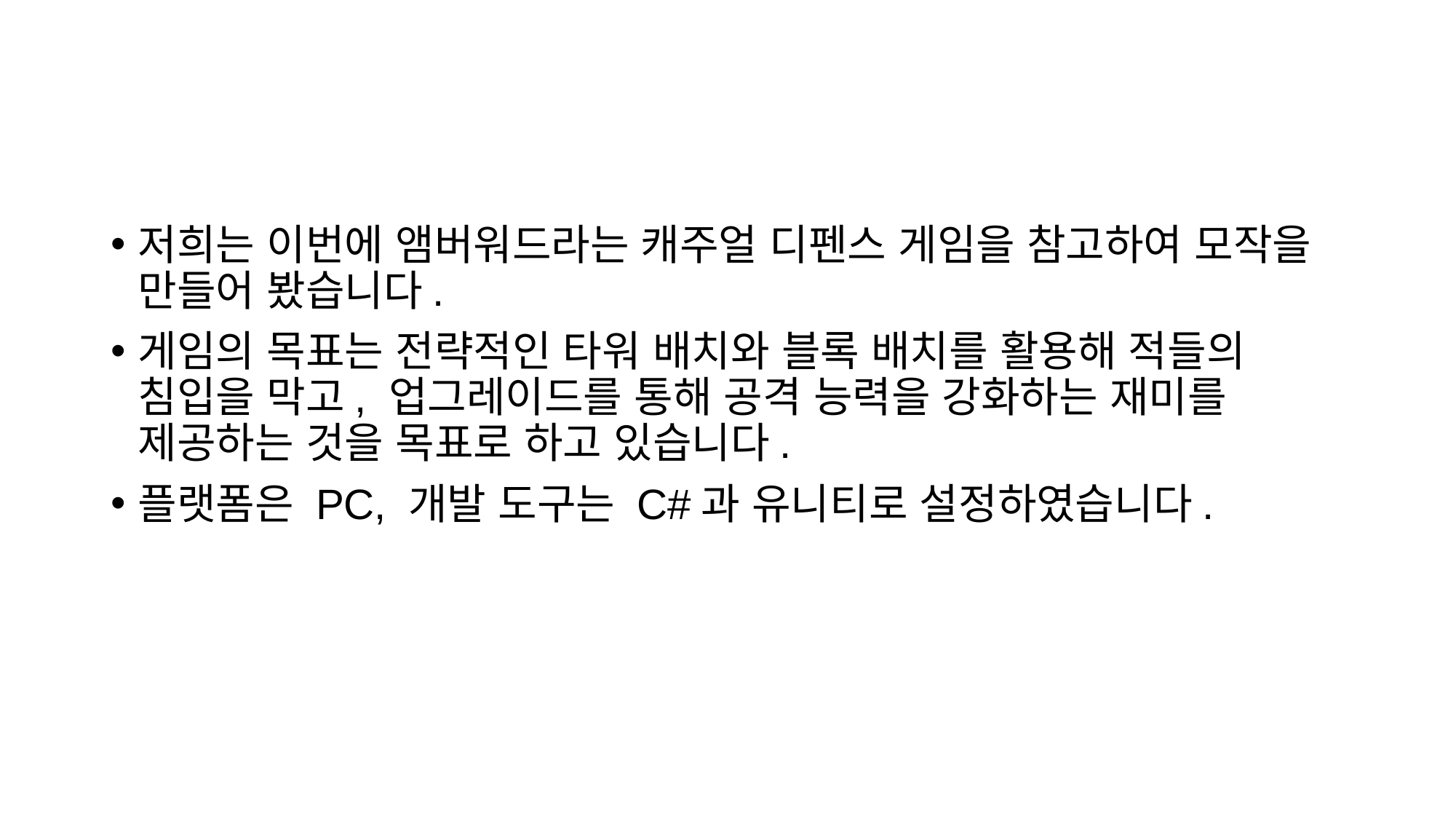

#
저희는 이번에 앰버워드라는 캐주얼 디펜스 게임을 참고하여 모작을 만들어 봤습니다.
게임의 목표는 전략적인 타워 배치와 블록 배치를 활용해 적들의 침입을 막고, 업그레이드를 통해 공격 능력을 강화하는 재미를 제공하는 것을 목표로 하고 있습니다.
플랫폼은 PC, 개발 도구는 C#과 유니티로 설정하였습니다.